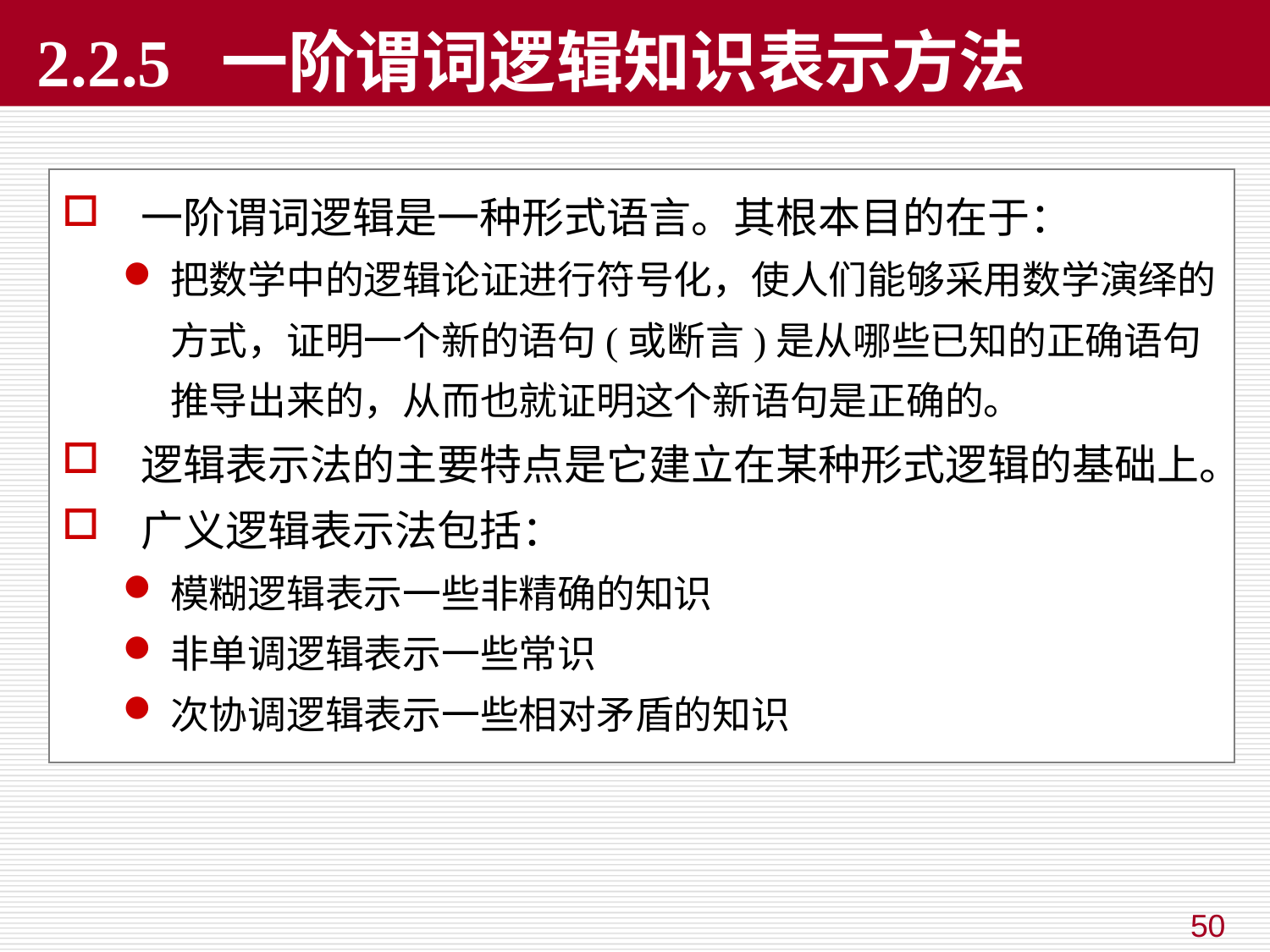

# 2.2.5  一阶谓词逻辑知识表示方法
一阶谓词逻辑是一种形式语言。其根本目的在于：
把数学中的逻辑论证进行符号化，使人们能够采用数学演绎的方式，证明一个新的语句(或断言)是从哪些已知的正确语句推导出来的，从而也就证明这个新语句是正确的。
逻辑表示法的主要特点是它建立在某种形式逻辑的基础上。
广义逻辑表示法包括：
模糊逻辑表示一些非精确的知识
非单调逻辑表示一些常识
次协调逻辑表示一些相对矛盾的知识
50